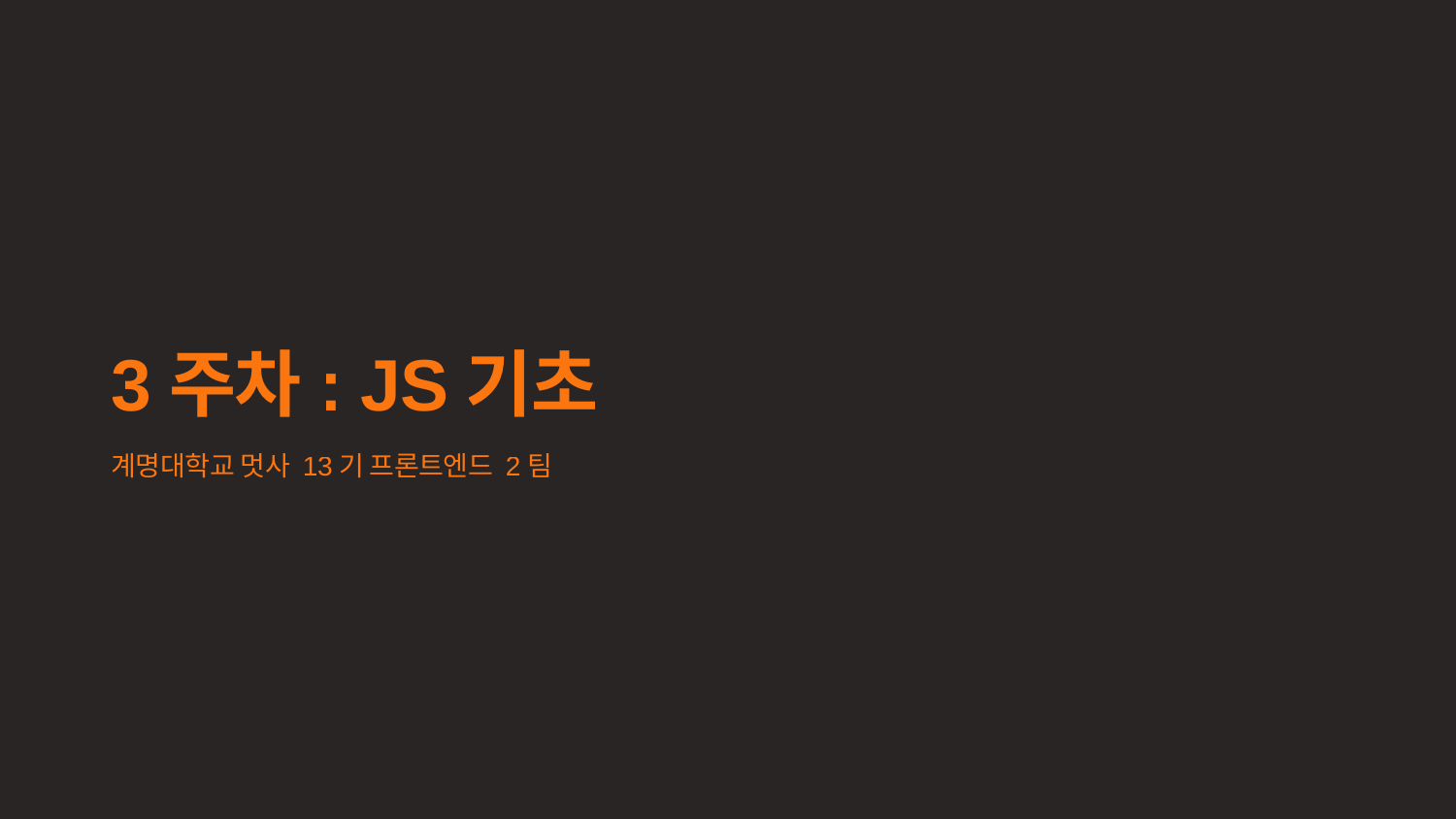

3주차: JS기초
계명대학교 멋사 13기 프론트엔드 2팀